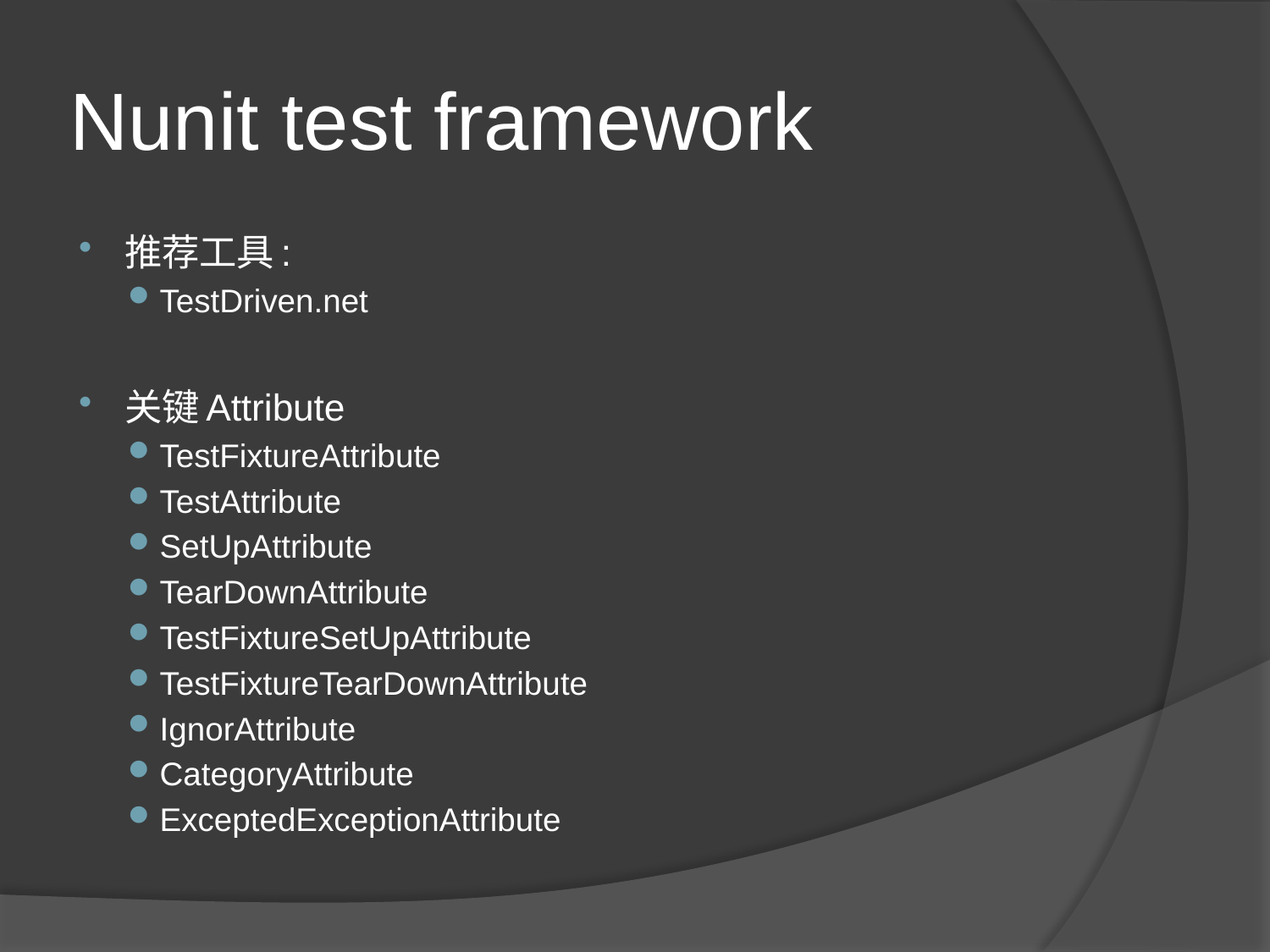

# Nunit test framework
推荐工具:
TestDriven.net

关键Attribute
TestFixtureAttribute
TestAttribute
SetUpAttribute
TearDownAttribute
TestFixtureSetUpAttribute
TestFixtureTearDownAttribute
IgnorAttribute
CategoryAttribute
ExceptedExceptionAttribute